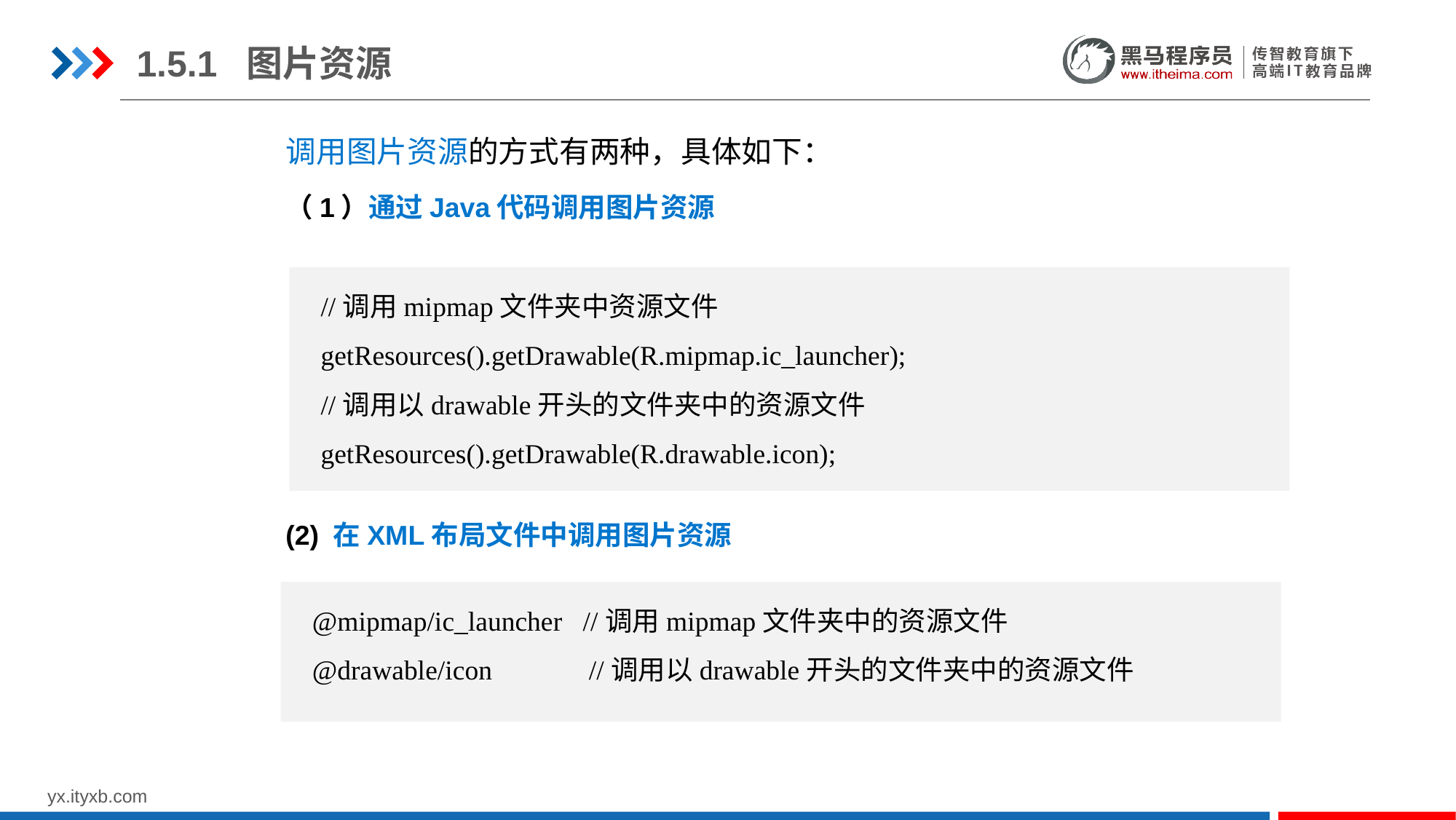

1.5.1  图片资源
调用图片资源的方式有两种，具体如下：
（1）通过Java代码调用图片资源

(2) 在XML布局文件中调用图片资源

   //调用mipmap文件夹中资源文件
   getResources().getDrawable(R.mipmap.ic_launcher);
   //调用以drawable开头的文件夹中的资源文件
   getResources().getDrawable(R.drawable.icon);
   @mipmap/ic_launcher   //调用mipmap文件夹中的资源文件
   @drawable/icon              //调用以drawable开头的文件夹中的资源文件